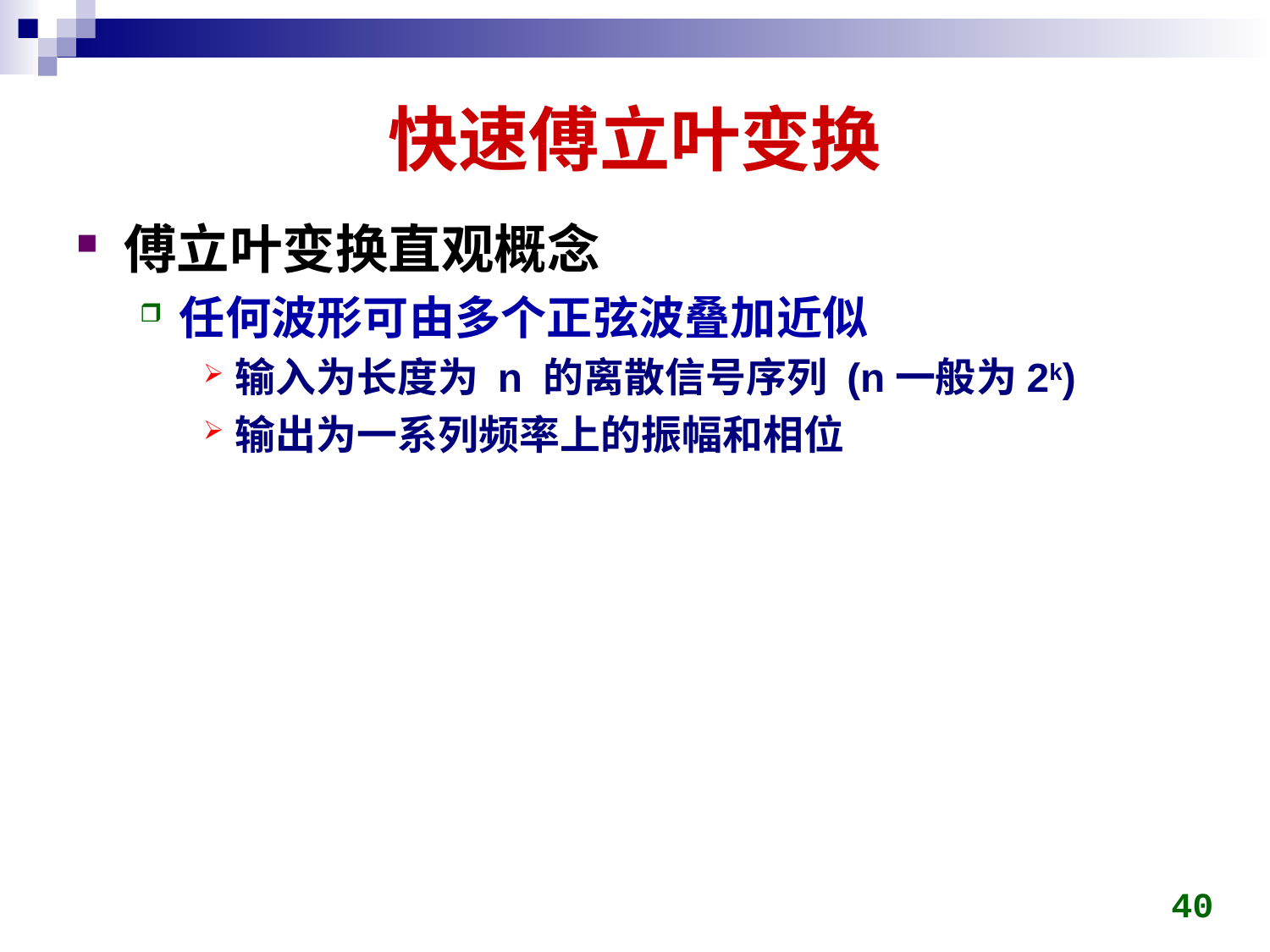

# 快速傅立叶变换
傅立叶变换直观概念
任何波形可由多个正弦波叠加近似
输入为长度为 n 的离散信号序列 (n一般为2k)
输出为一系列频率上的振幅和相位
40